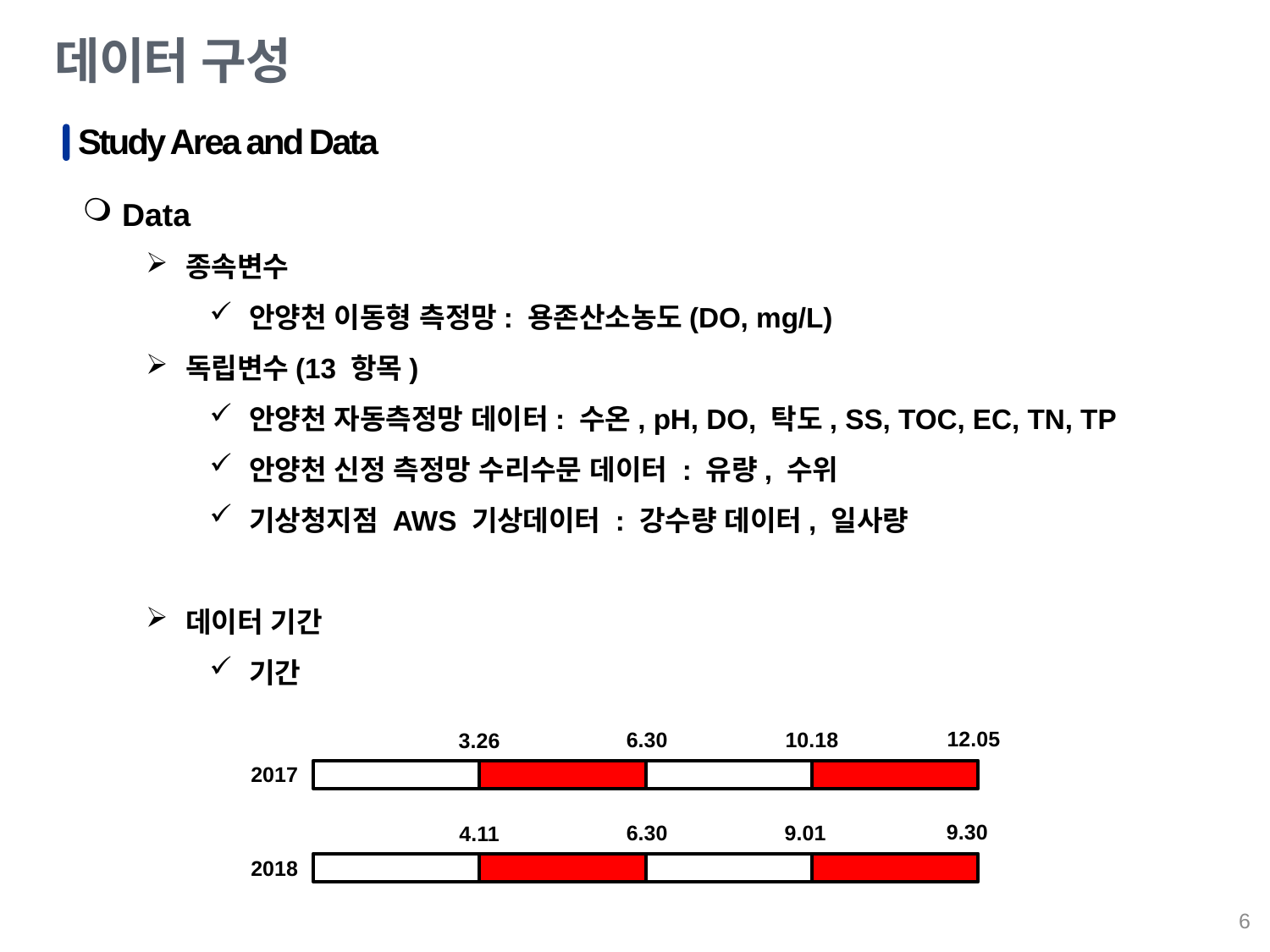

데이터 구성
Study Area and Data

Data
종속변수
안양천 이동형 측정망: 용존산소농도(DO, mg/L)
독립변수(13 항목)
안양천 자동측정망 데이터: 수온, pH, DO, 탁도, SS, TOC, EC, TN, TP
안양천 신정 측정망 수리수문 데이터 : 유량, 수위
기상청지점 AWS 기상데이터 : 강수량 데이터, 일사량

데이터 기간
기간

12.05
6.30
10.18
3.26
2017

9.30
6.30
9.01
4.11
2018

6